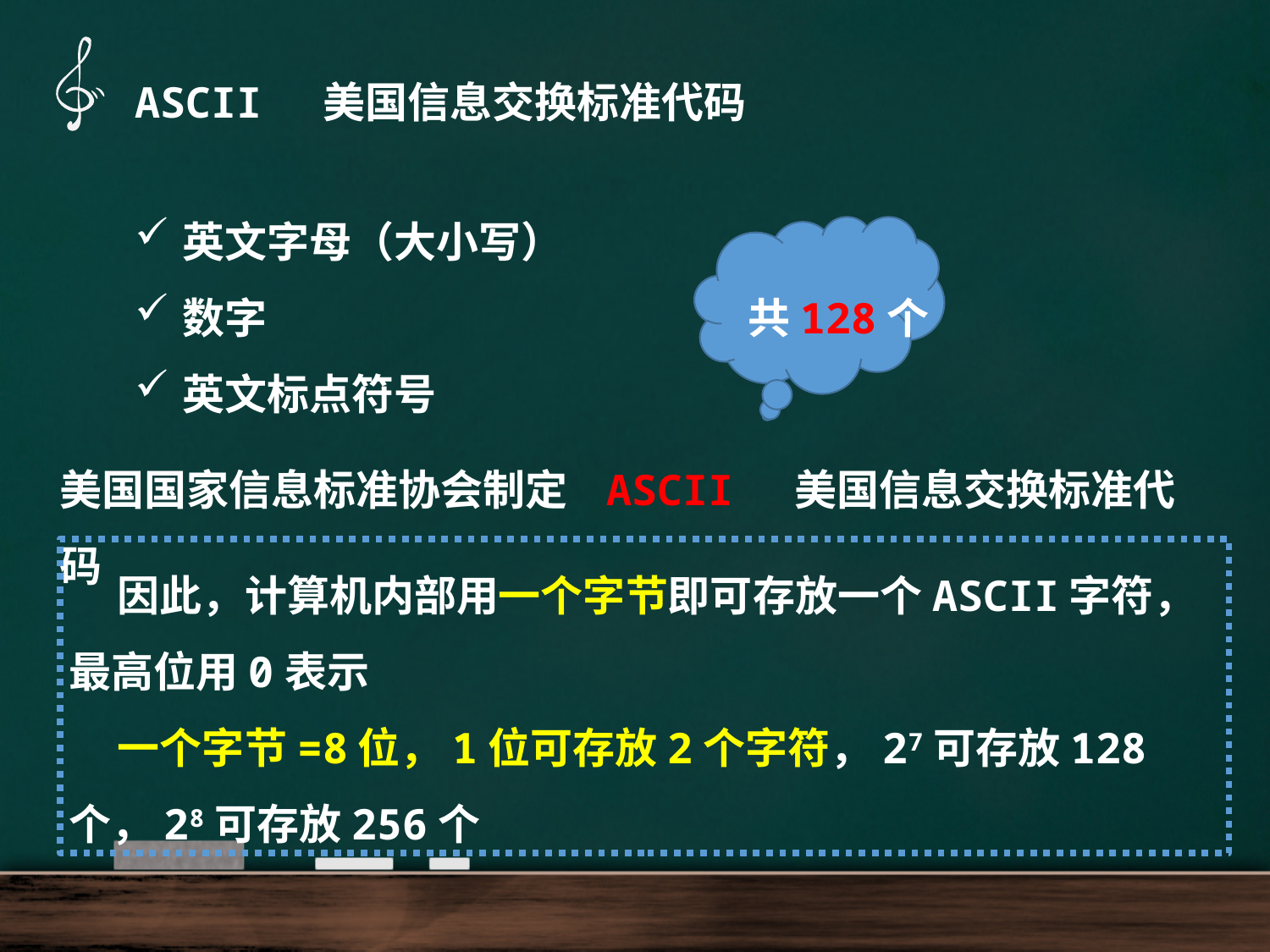

ASCII  美国信息交换标准代码
英文字母（大小写）
数字
英文标点符号

共128个
美国国家信息标准协会制定   ASCII  美国信息交换标准代码
    因此，计算机内部用一个字节即可存放一个ASCII字符，最高位用0表示
    一个字节=8位，1位可存放2个字符，27可存放128个，28可存放256个